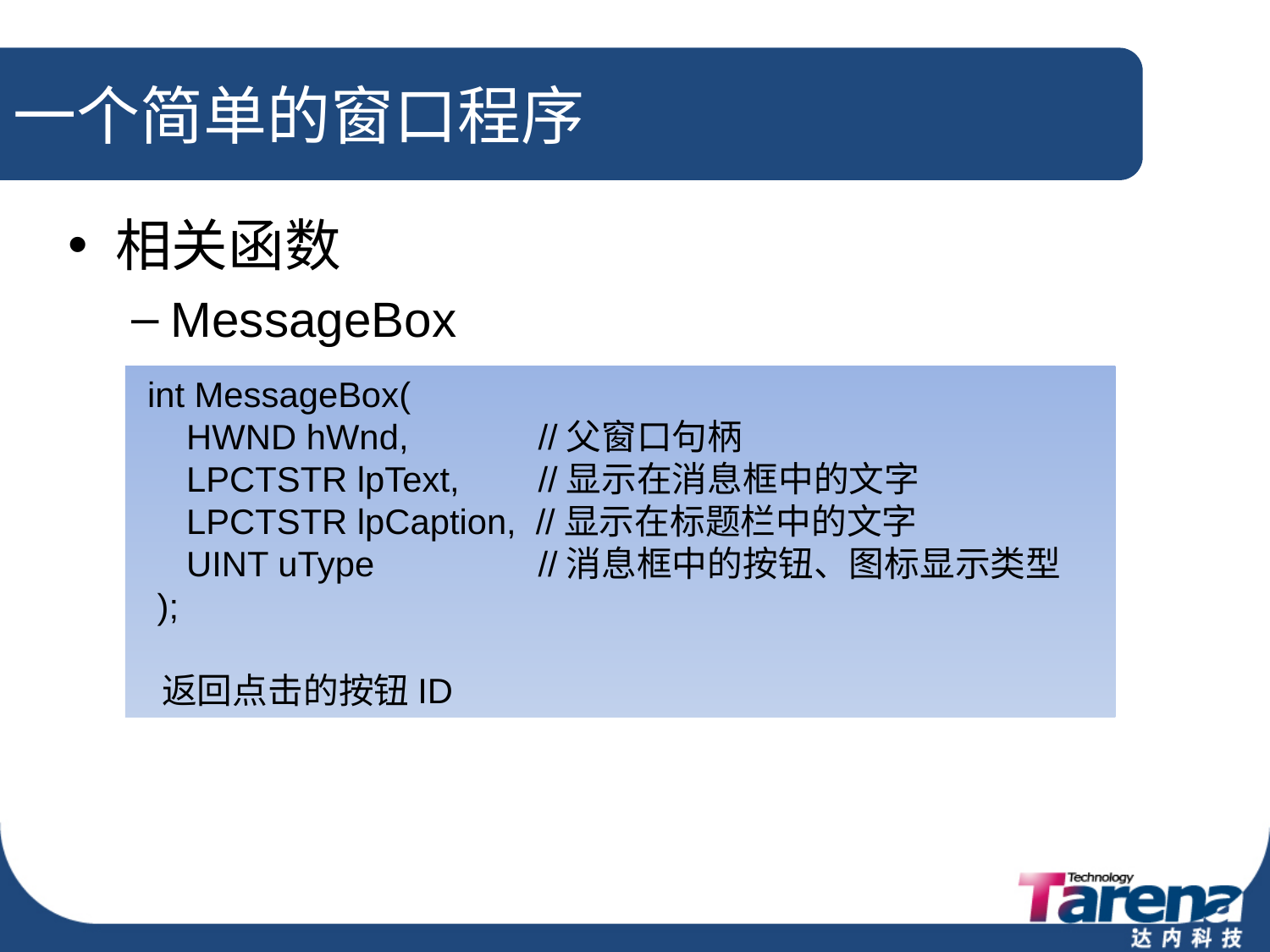

# 一个简单的窗口程序
相关函数
MessageBox

 int MessageBox(
     HWND hWnd,	  //父窗口句柄
     LPCTSTR lpText, 	  //显示在消息框中的文字
     LPCTSTR lpCaption,  //显示在标题栏中的文字
     UINT uType 		  //消息框中的按钮、图标显示类型
  );

  返回点击的按钮ID